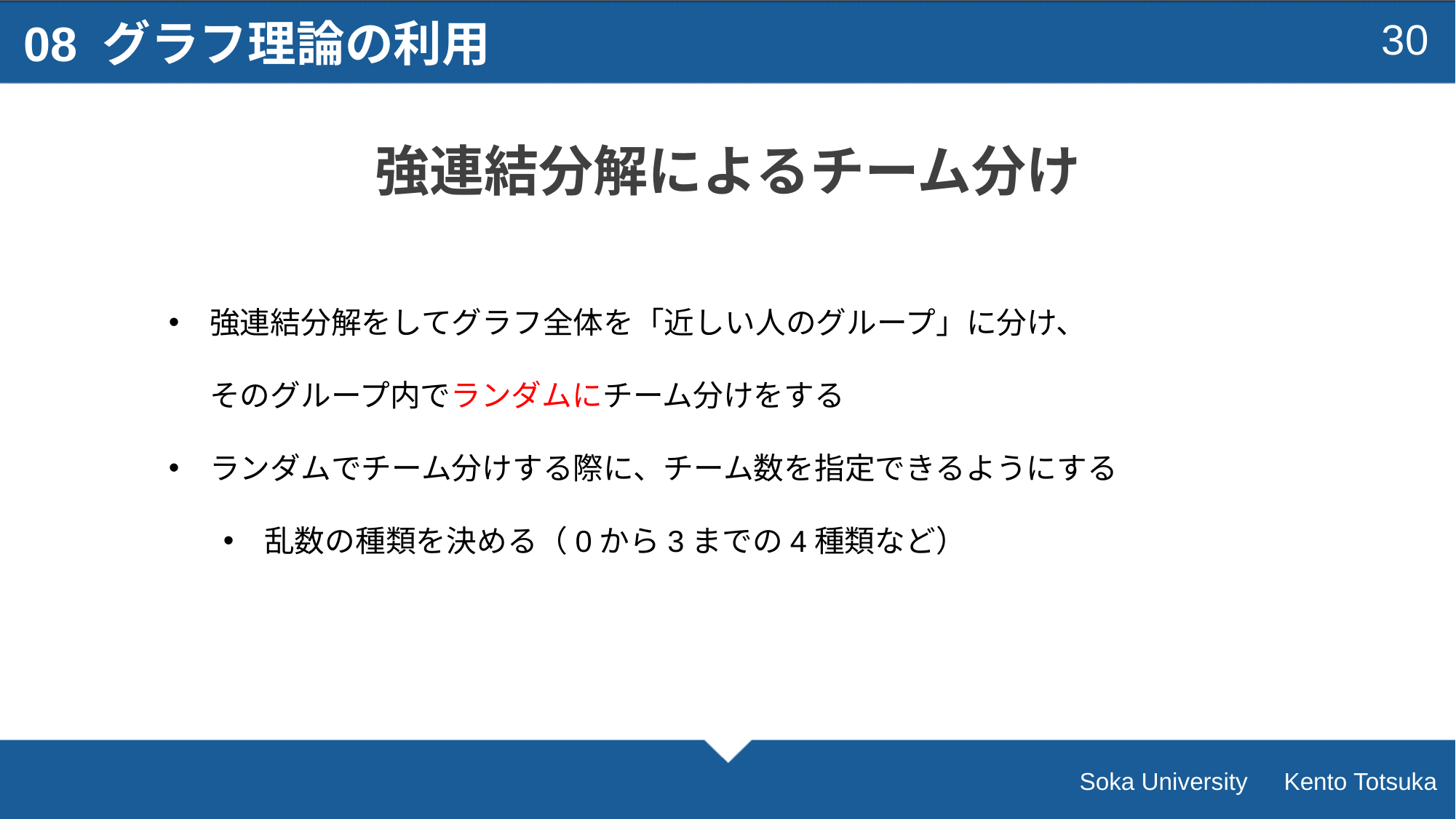

08 グラフ理論の利用
30
強連結分解によるチーム分け
強連結分解をしてグラフ全体を「近しい人のグループ」に分け、
そのグループ内でランダムにチーム分けをする
ランダムでチーム分けする際に、チーム数を指定できるようにする
乱数の種類を決める（0から3までの4種類など）
Soka University　Kento Totsuka